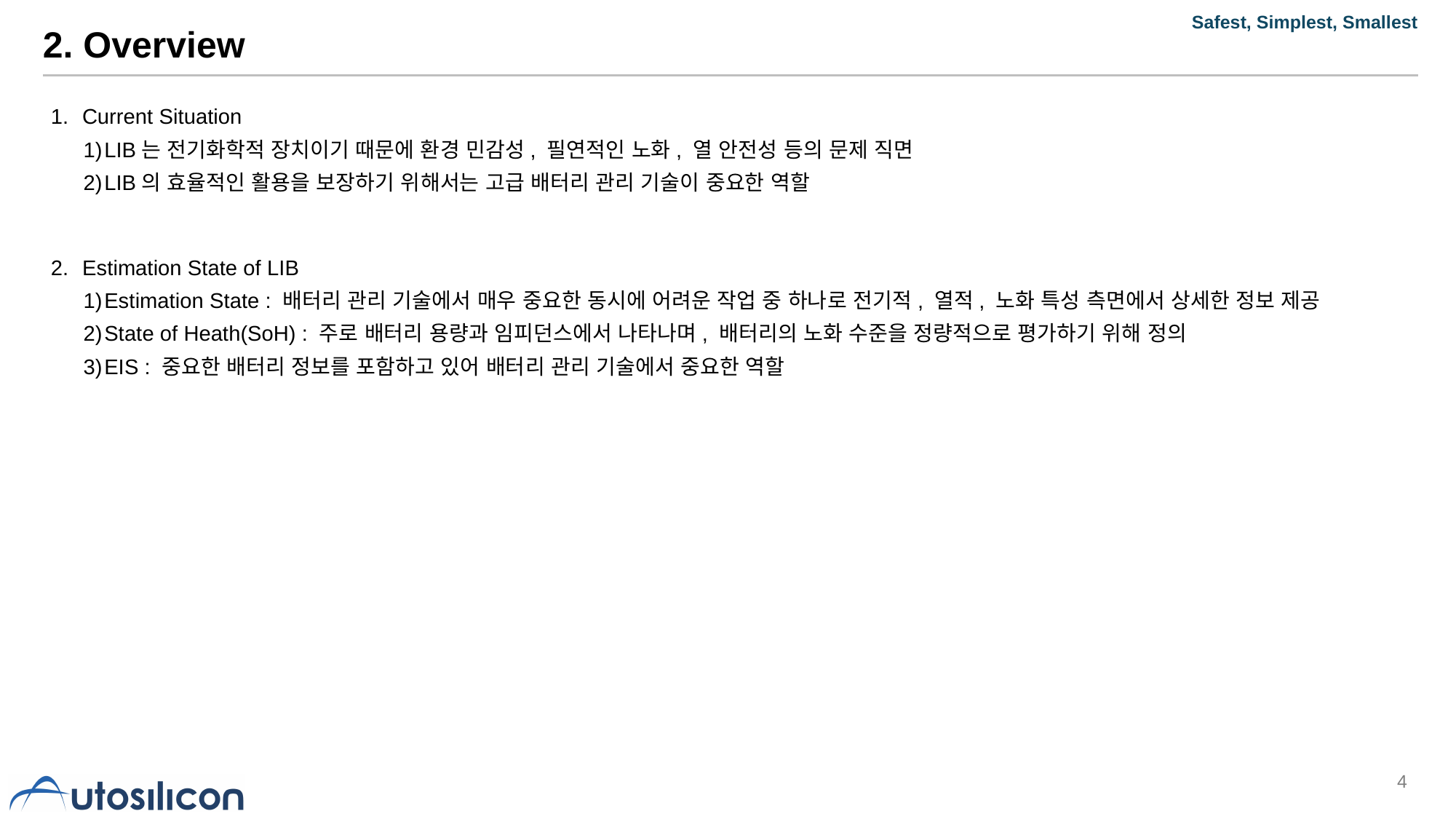

# 2. Overview
Current Situation
LIB는 전기화학적 장치이기 때문에 환경 민감성, 필연적인 노화, 열 안전성 등의 문제 직면
LIB의 효율적인 활용을 보장하기 위해서는 고급 배터리 관리 기술이 중요한 역할

Estimation State of LIB
Estimation State : 배터리 관리 기술에서 매우 중요한 동시에 어려운 작업 중 하나로 전기적, 열적, 노화 특성 측면에서 상세한 정보 제공
State of Heath(SoH) : 주로 배터리 용량과 임피던스에서 나타나며, 배터리의 노화 수준을 정량적으로 평가하기 위해 정의
EIS : 중요한 배터리 정보를 포함하고 있어 배터리 관리 기술에서 중요한 역할
4